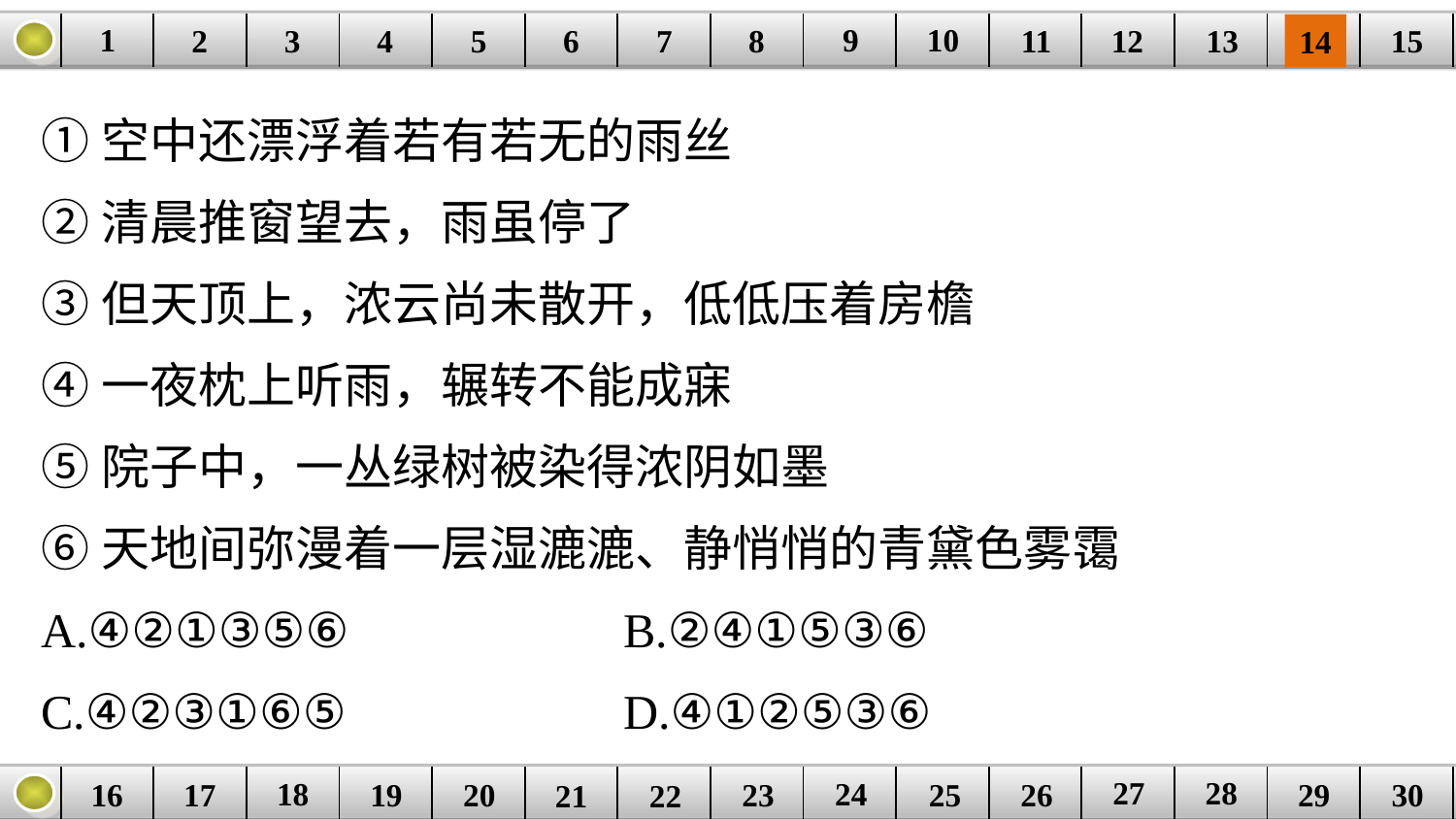

9
10
1
3
4
5
6
8
11
2
12
15
|  |  |  |  |  |  |  |  |  |  |  |  |  |  |  |
| --- | --- | --- | --- | --- | --- | --- | --- | --- | --- | --- | --- | --- | --- | --- |
7
13
14

①空中还漂浮着若有若无的雨丝
②清晨推窗望去，雨虽停了
③但天顶上，浓云尚未散开，低低压着房檐
④一夜枕上听雨，辗转不能成寐
⑤院子中，一丛绿树被染得浓阴如墨
⑥天地间弥漫着一层湿漉漉、静悄悄的青黛色雾霭
A.④②①③⑤⑥  		B.②④①⑤③⑥
C.④②③①⑥⑤  		D.④①②⑤③⑥

27
28
18
24
16
25
26
30
|  |  |  |  |  |  |  |  |  |  |  |  |  |  |  |
| --- | --- | --- | --- | --- | --- | --- | --- | --- | --- | --- | --- | --- | --- | --- |
23
17
19
20
29
21
22